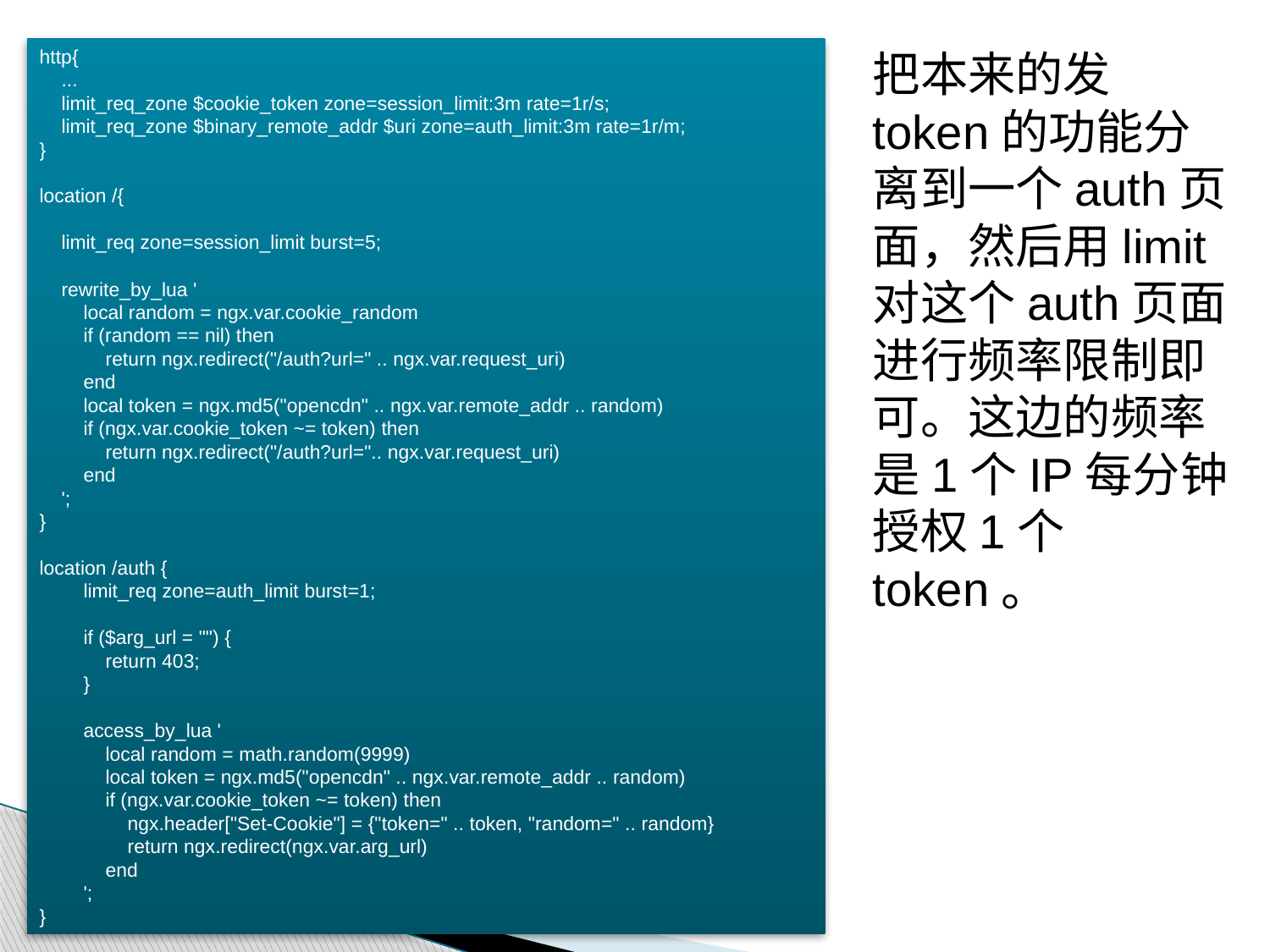

http{
    ...
    limit_req_zone $cookie_token zone=session_limit:3m rate=1r/s;
    limit_req_zone $binary_remote_addr $uri zone=auth_limit:3m rate=1r/m;
}

location /{

    limit_req zone=session_limit burst=5;

    rewrite_by_lua '
        local random = ngx.var.cookie_random
        if (random == nil) then
            return ngx.redirect("/auth?url=" .. ngx.var.request_uri)
        end
        local token = ngx.md5("opencdn" .. ngx.var.remote_addr .. random)
        if (ngx.var.cookie_token ~= token) then
            return ngx.redirect("/auth?url=".. ngx.var.request_uri)
        end
    ';
}

location /auth {
        limit_req zone=auth_limit burst=1;

        if ($arg_url = "") {
            return 403;
        }

        access_by_lua '
            local random = math.random(9999)
            local token = ngx.md5("opencdn" .. ngx.var.remote_addr .. random)
            if (ngx.var.cookie_token ~= token) then
                ngx.header["Set-Cookie"] = {"token=" .. token, "random=" .. random}
                return ngx.redirect(ngx.var.arg_url)
            end
        ';
}
把本来的发token的功能分离到一个auth页面，然后用limit对这个auth页面进行频率限制即可。这边的频率是1个IP每分钟授权1个token。